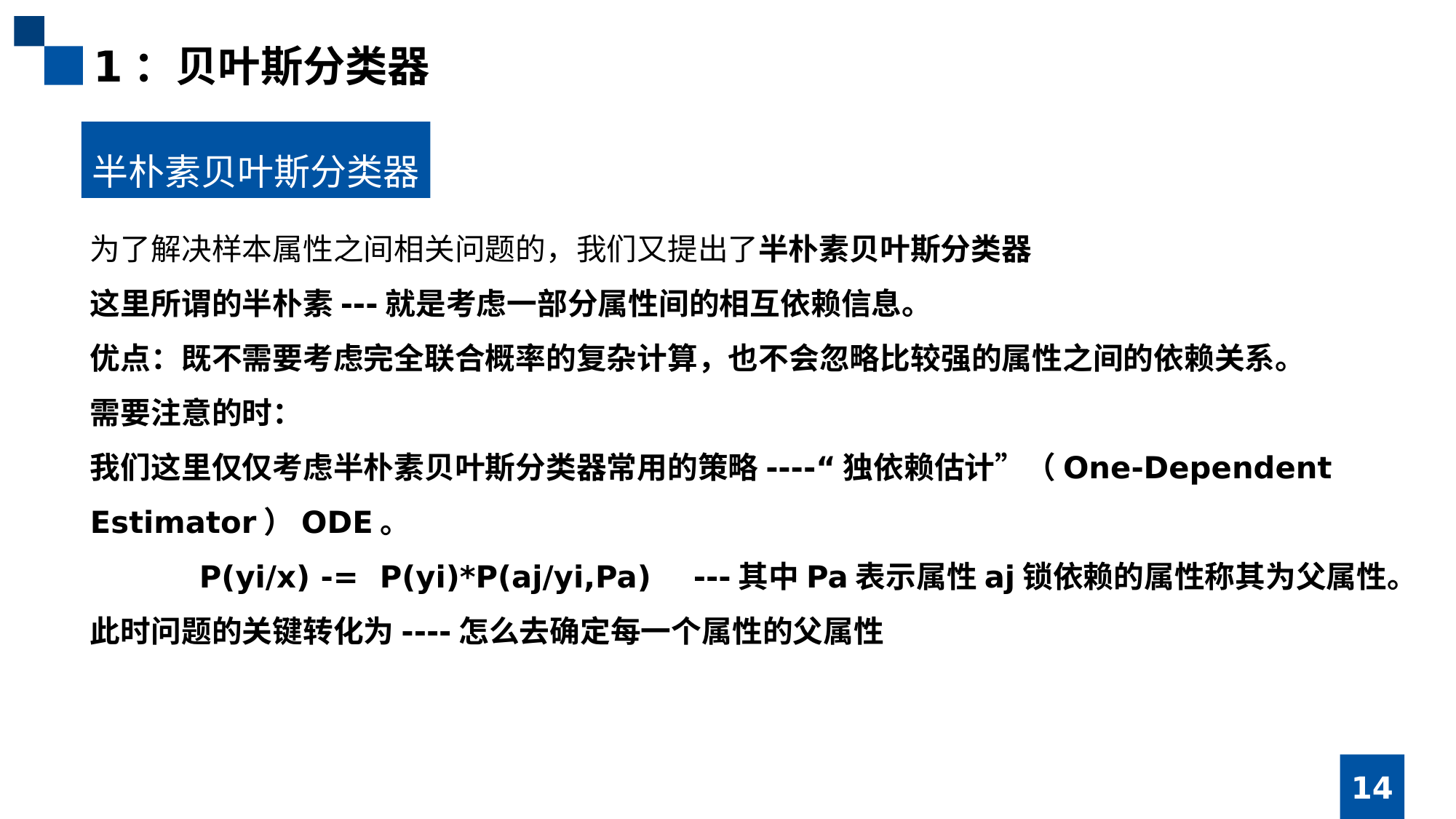

1：贝叶斯分类器
半朴素贝叶斯分类器
为了解决样本属性之间相关问题的，我们又提出了半朴素贝叶斯分类器
这里所谓的半朴素---就是考虑一部分属性间的相互依赖信息。
优点：既不需要考虑完全联合概率的复杂计算，也不会忽略比较强的属性之间的依赖关系。
需要注意的时：
我们这里仅仅考虑半朴素贝叶斯分类器常用的策略----“独依赖估计”（One-Dependent Estimator）ODE。
	P(yi/x) -=  P(yi)*P(aj/yi,Pa)    ---其中Pa表示属性aj锁依赖的属性称其为父属性。此时问题的关键转化为----怎么去确定每一个属性的父属性

14